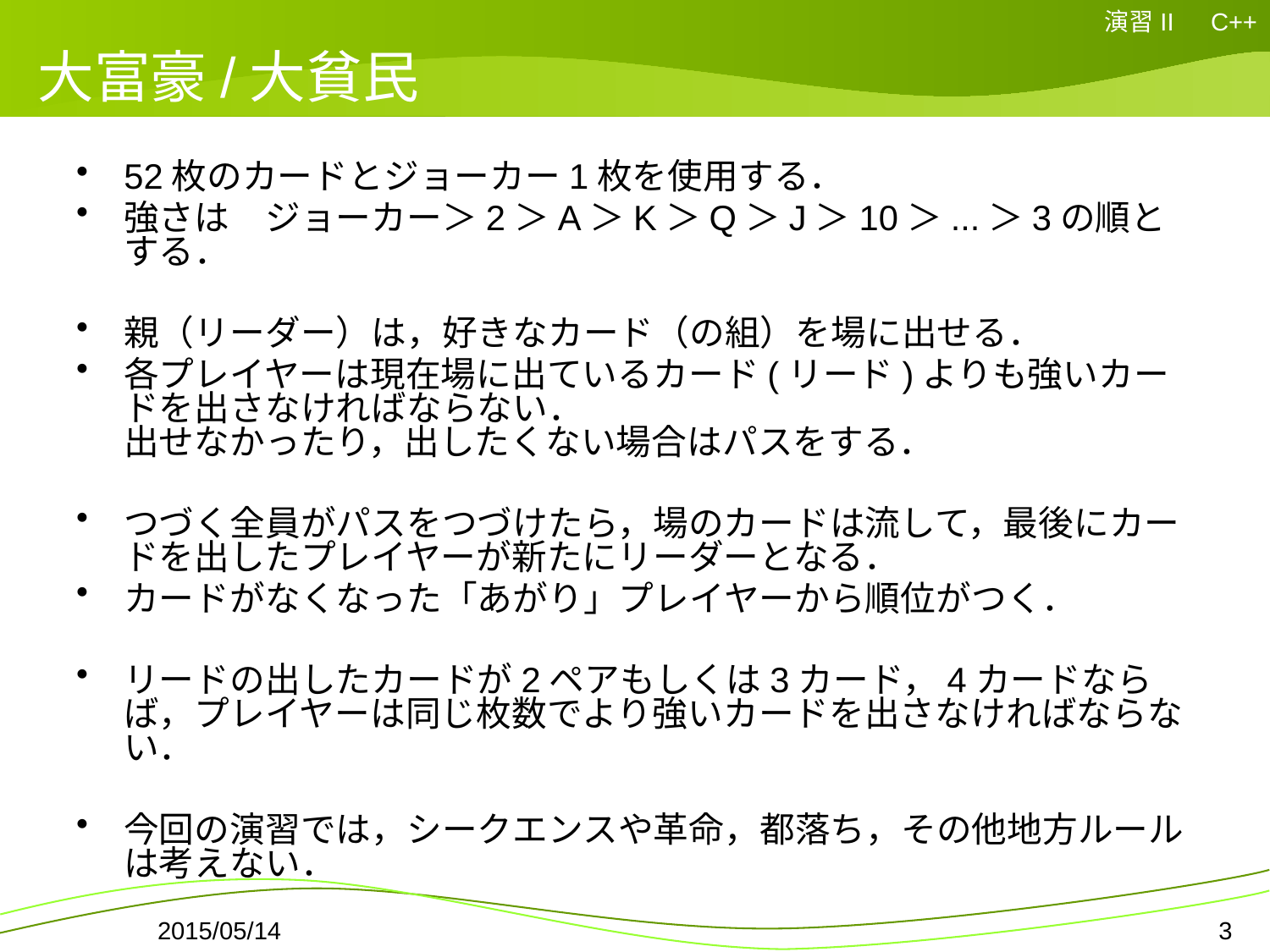

演習II　C++
# 大富豪/大貧民
52枚のカードとジョーカー1枚を使用する．
強さは　ジョーカー＞2＞A＞K＞Q＞J＞10＞...＞3の順とする．

親（リーダー）は，好きなカード（の組）を場に出せる．
各プレイヤーは現在場に出ているカード(リード)よりも強いカードを出さなければならない．
出せなかったり，出したくない場合はパスをする．

つづく全員がパスをつづけたら，場のカードは流して，最後にカードを出したプレイヤーが新たにリーダーとなる．
カードがなくなった「あがり」プレイヤーから順位がつく．

リードの出したカードが2ペアもしくは3カード，4カードならば，プレイヤーは同じ枚数でより強いカードを出さなければならない．

今回の演習では，シークエンスや革命，都落ち，その他地方ルールは考えない．
2015/05/14
3